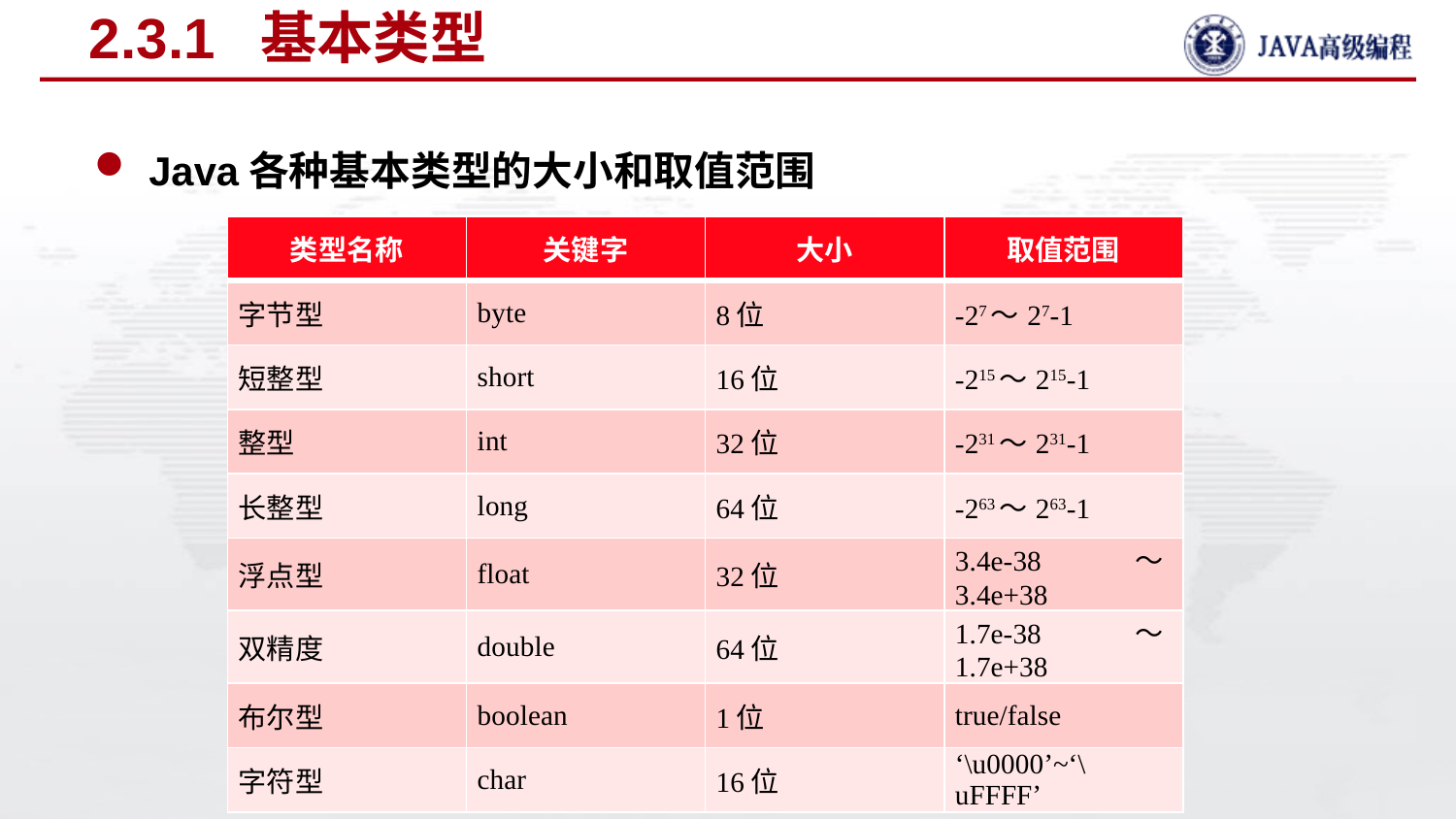

# 2.3.1  基本类型
Java各种基本类型的大小和取值范围
| 类型名称 | 关键字 | 大小 | 取值范围 |
| --- | --- | --- | --- |
| 字节型 | byte | 8位 | -27～27-1 |
| 短整型 | short | 16位 | -215～215-1 |
| 整型 | int | 32位 | -231～231-1 |
| 长整型 | long | 64位 | -263～263-1 |
| 浮点型 | float | 32位 | 3.4e-38～3.4e+38 |
| 双精度 | double | 64位 | 1.7e-38～1.7e+38 |
| 布尔型 | boolean | 1位 | true/false |
| 字符型 | char | 16位 | ‘\u0000’~‘\uFFFF’ |